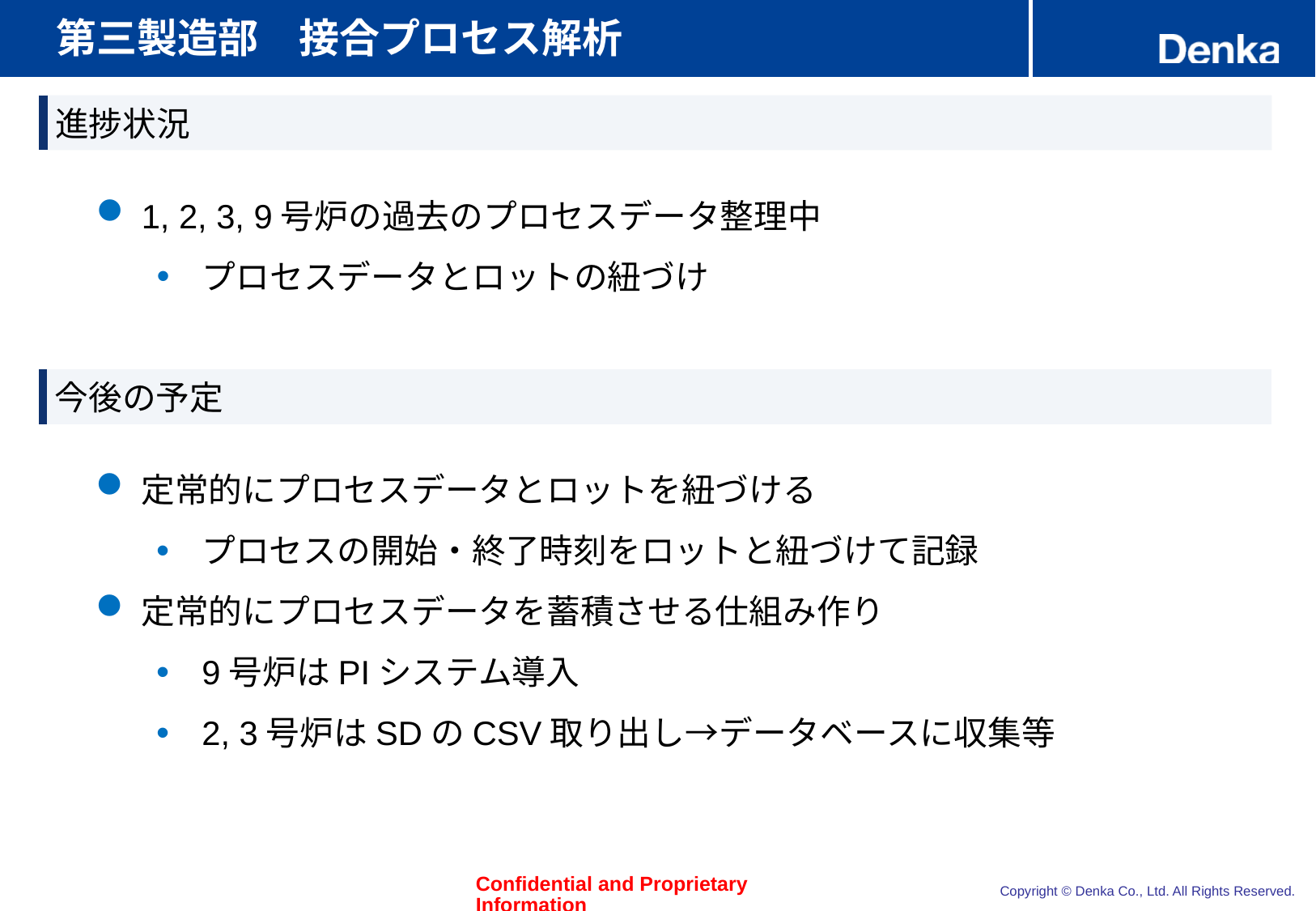

# 第三製造部　接合プロセス解析
進捗状況

1, 2, 3, 9号炉の過去のプロセスデータ整理中
プロセスデータとロットの紐づけ
今後の予定

定常的にプロセスデータとロットを紐づける
プロセスの開始・終了時刻をロットと紐づけて記録
定常的にプロセスデータを蓄積させる仕組み作り
9号炉はPIシステム導入
2, 3号炉はSDのCSV取り出し→データベースに収集等